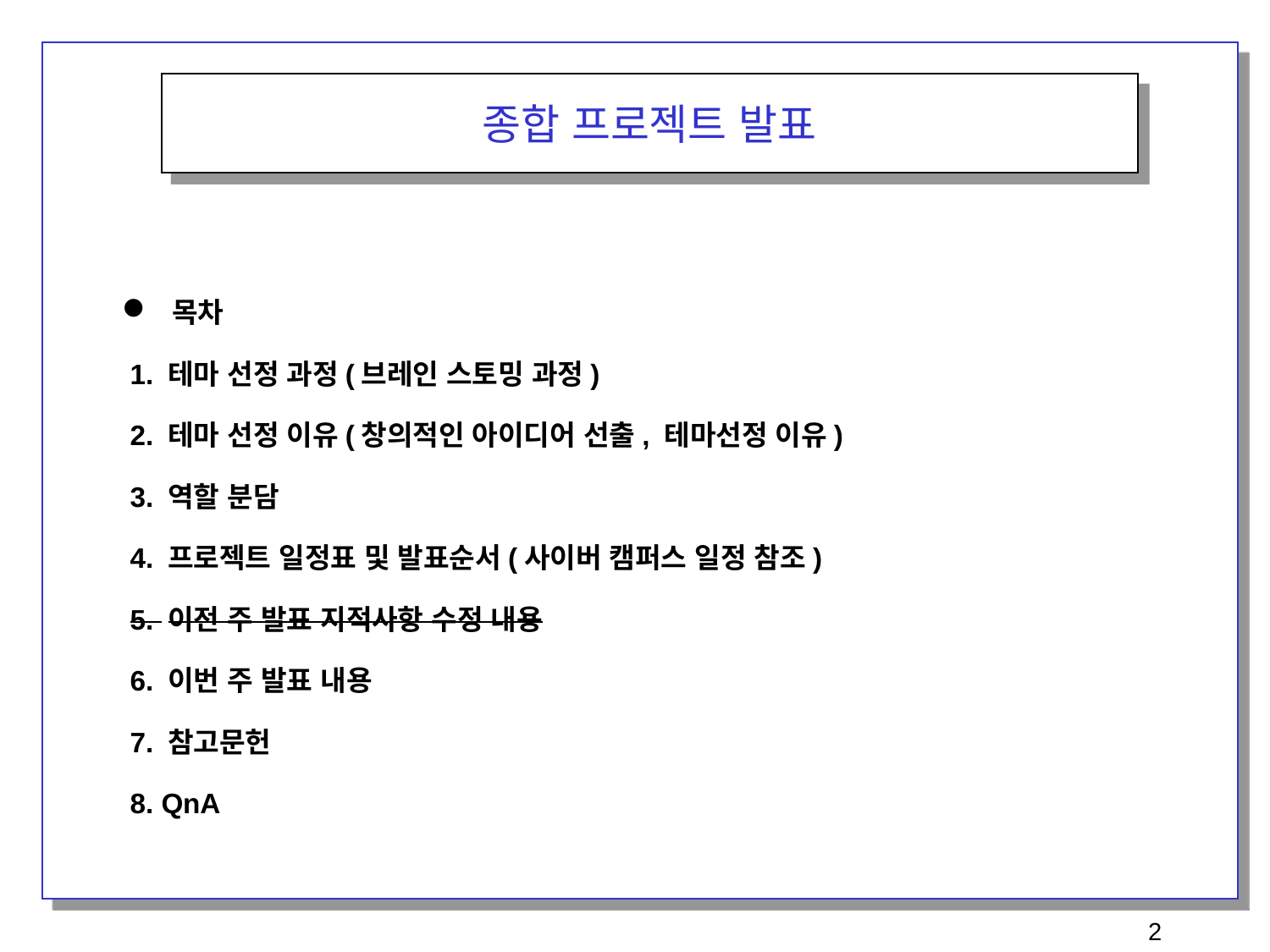

종합 프로젝트 발표
  목차
 1. 테마 선정 과정(브레인 스토밍 과정)
 2. 테마 선정 이유(창의적인 아이디어 선출, 테마선정 이유)
 3. 역할 분담
 4. 프로젝트 일정표 및 발표순서(사이버 캠퍼스 일정 참조)
 5. 이전 주 발표 지적사항 수정 내용
 6. 이번 주 발표 내용
 7. 참고문헌
 8. QnA
2